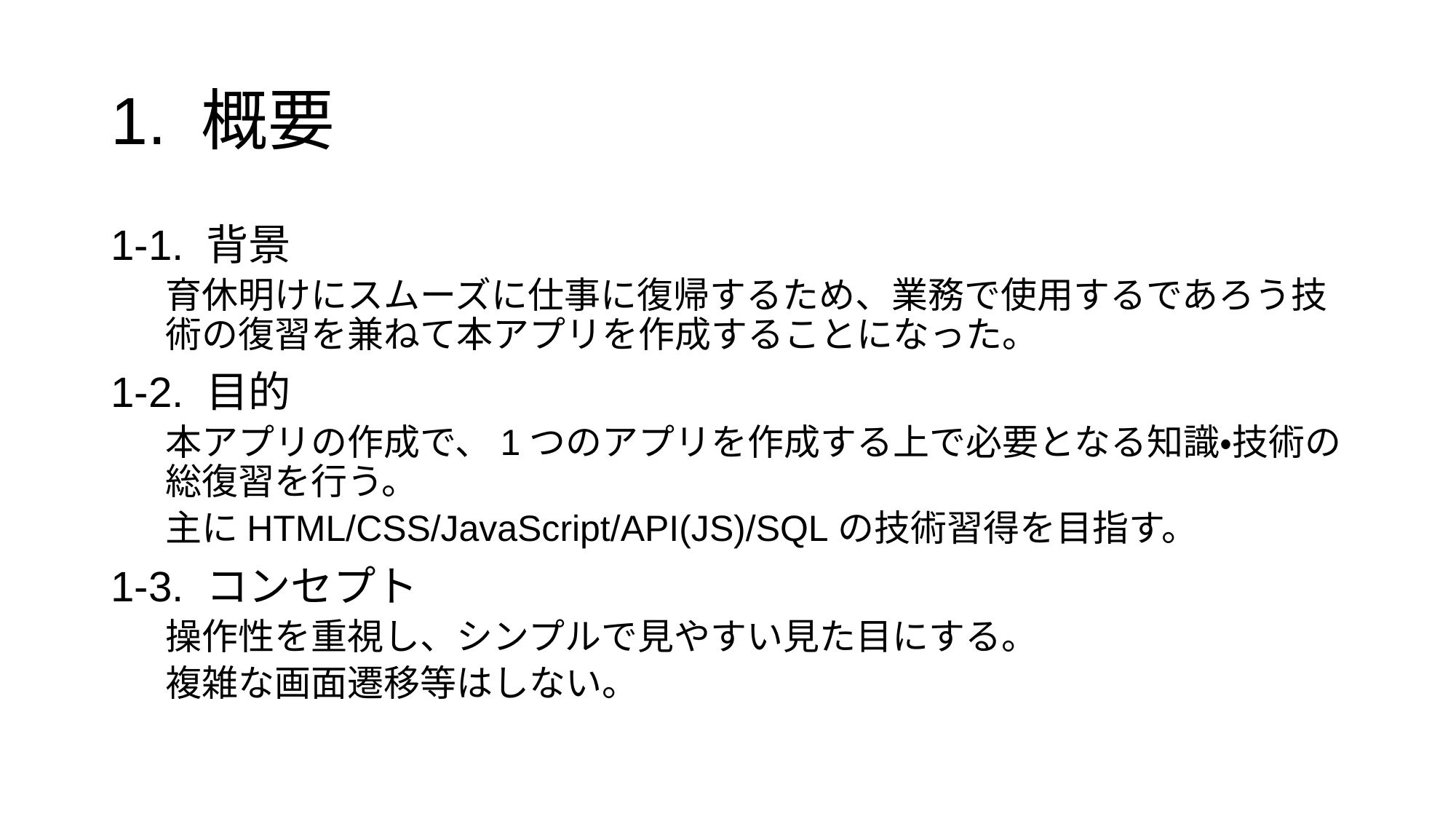

# 1. 概要
1-1. 背景
育休明けにスムーズに仕事に復帰するため、業務で使用するであろう技術の復習を兼ねて本アプリを作成することになった。
1-2. 目的
本アプリの作成で、1つのアプリを作成する上で必要となる知識・技術の総復習を行う。
主にHTML/CSS/JavaScript/API(JS)/SQLの技術習得を目指す。
1-3. コンセプト
操作性を重視し、シンプルで見やすい見た目にする。
複雑な画面遷移等はしない。